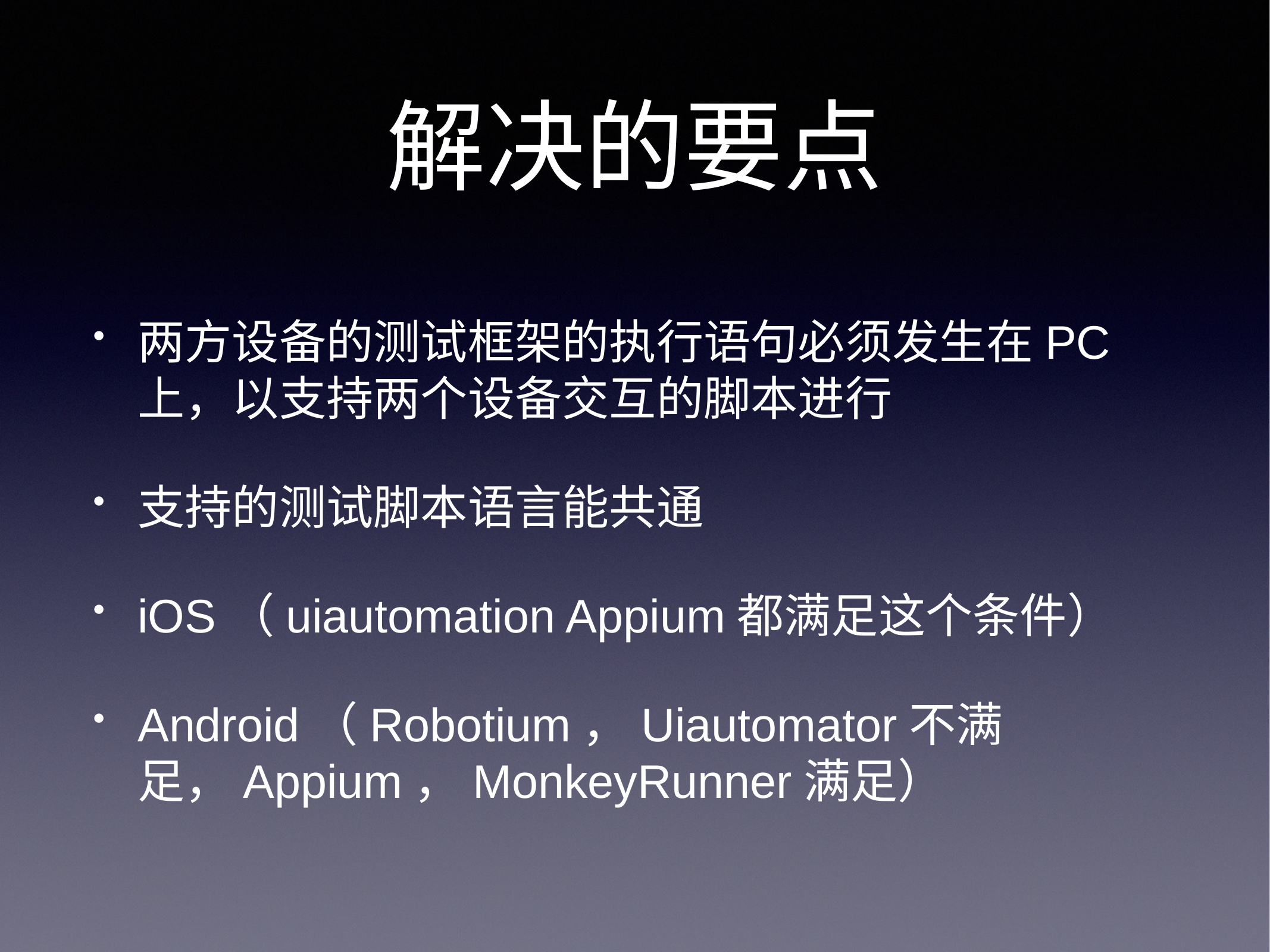

# 解决的要点
两方设备的测试框架的执行语句必须发生在PC上，以支持两个设备交互的脚本进行
支持的测试脚本语言能共通
iOS（uiautomation Appium都满足这个条件）
Android（Robotium，Uiautomator不满足，Appium，MonkeyRunner满足）